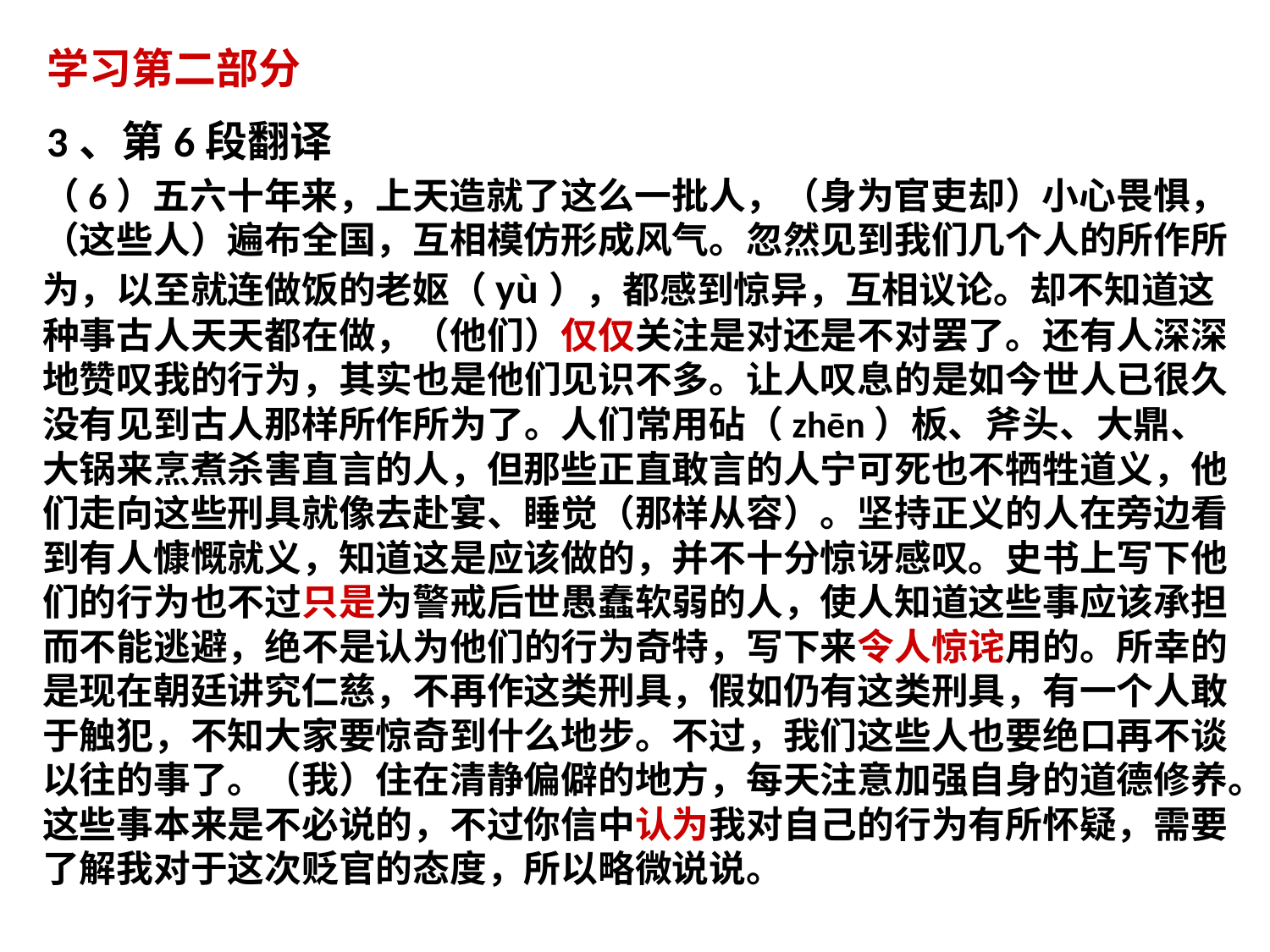

学习第二部分
3、第6段翻译
（6）五六十年来，上天造就了这么一批人，（身为官吏却）小心畏惧，（这些人）遍布全国，互相模仿形成风气。忽然见到我们几个人的所作所为，以至就连做饭的老妪（yù），都感到惊异，互相议论。却不知道这种事古人天天都在做，（他们）仅仅关注是对还是不对罢了。还有人深深地赞叹我的行为，其实也是他们见识不多。让人叹息的是如今世人已很久没有见到古人那样所作所为了。人们常用砧（zhēn）板、斧头、大鼎、大锅来烹煮杀害直言的人，但那些正直敢言的人宁可死也不牺牲道义，他们走向这些刑具就像去赴宴、睡觉（那样从容）。坚持正义的人在旁边看到有人慷慨就义，知道这是应该做的，并不十分惊讶感叹。史书上写下他们的行为也不过只是为警戒后世愚蠢软弱的人，使人知道这些事应该承担而不能逃避，绝不是认为他们的行为奇特，写下来令人惊诧用的。所幸的是现在朝廷讲究仁慈，不再作这类刑具，假如仍有这类刑具，有一个人敢于触犯，不知大家要惊奇到什么地步。不过，我们这些人也要绝口再不谈以往的事了。（我）住在清静偏僻的地方，每天注意加强自身的道德修养。这些事本来是不必说的，不过你信中认为我对自己的行为有所怀疑，需要了解我对于这次贬官的态度，所以略微说说。